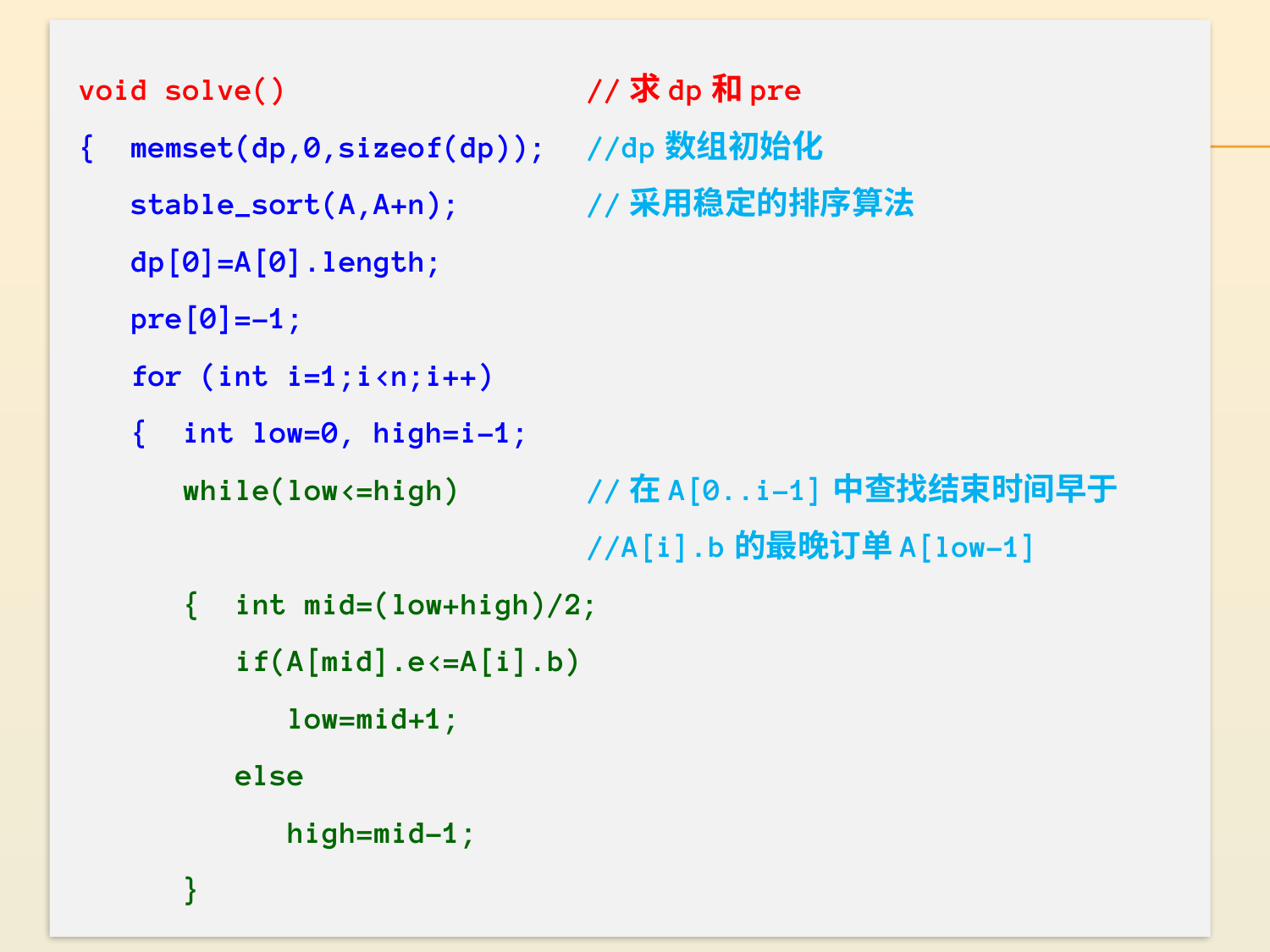

void solve()			//求dp和pre
{  memset(dp,0,sizeof(dp));	//dp数组初始化
   stable_sort(A,A+n);	//采用稳定的排序算法
   dp[0]=A[0].length;
   pre[0]=-1;
   for (int i=1;i<n;i++)
   {  int low=0, high=i-1;
      while(low<=high)	//在A[0..i-1]中查找结束时间早于
				//A[i].b的最晚订单A[low-1]
      {  int mid=(low+high)/2;
         if(A[mid].e<=A[i].b)
            low=mid+1;
         else
            high=mid-1;
      }